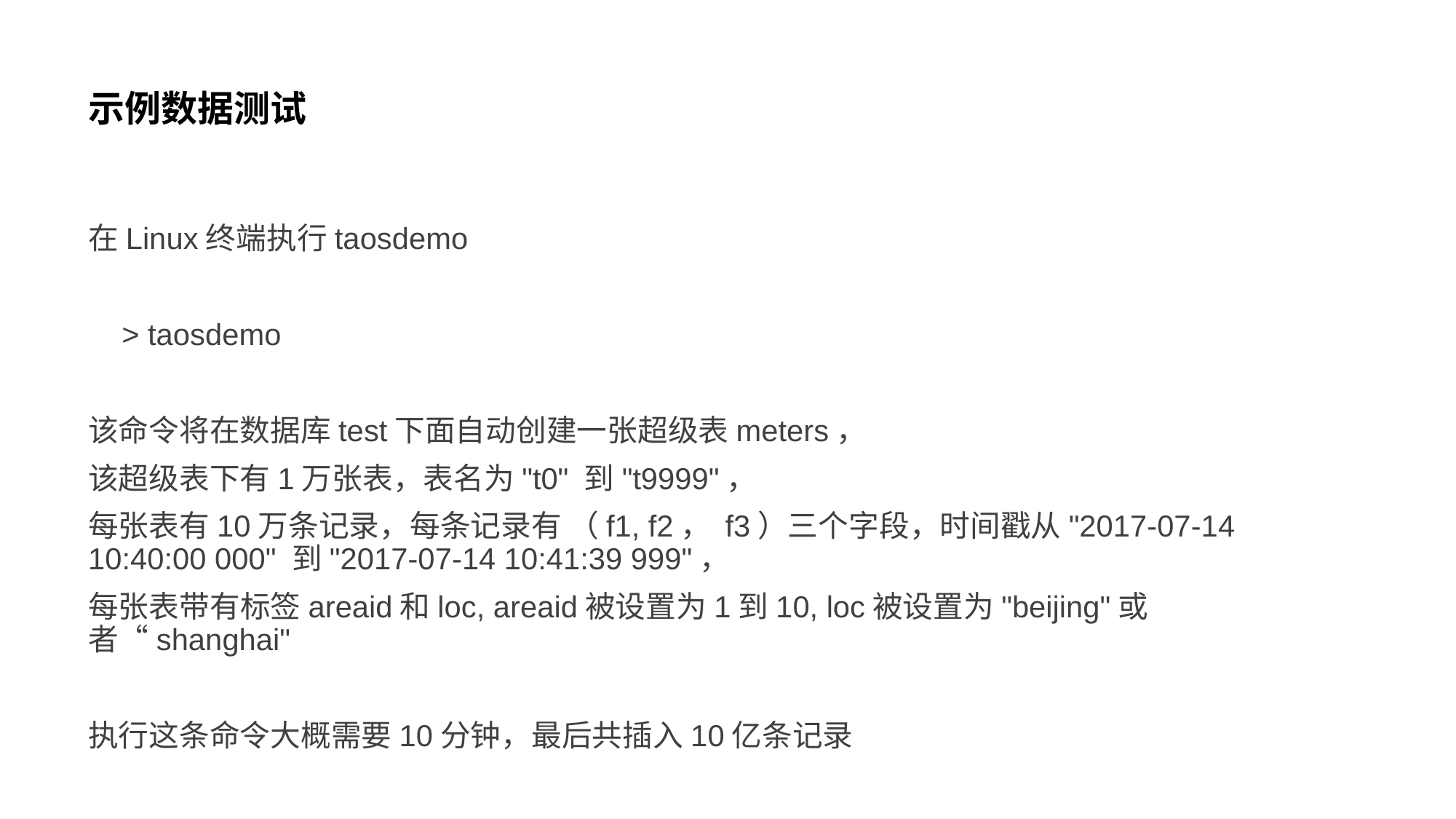

# 示例数据测试
在Linux终端执行taosdemo

    > taosdemo

该命令将在数据库test下面自动创建一张超级表meters，
该超级表下有1万张表，表名为"t0" 到"t9999"，
每张表有10万条记录，每条记录有 （f1, f2， f3）三个字段，时间戳从"2017-07-14 10:40:00 000" 到"2017-07-14 10:41:39 999"，
每张表带有标签areaid和loc, areaid被设置为1到10, loc被设置为"beijing"或者“shanghai"

执行这条命令大概需要10分钟，最后共插入10亿条记录